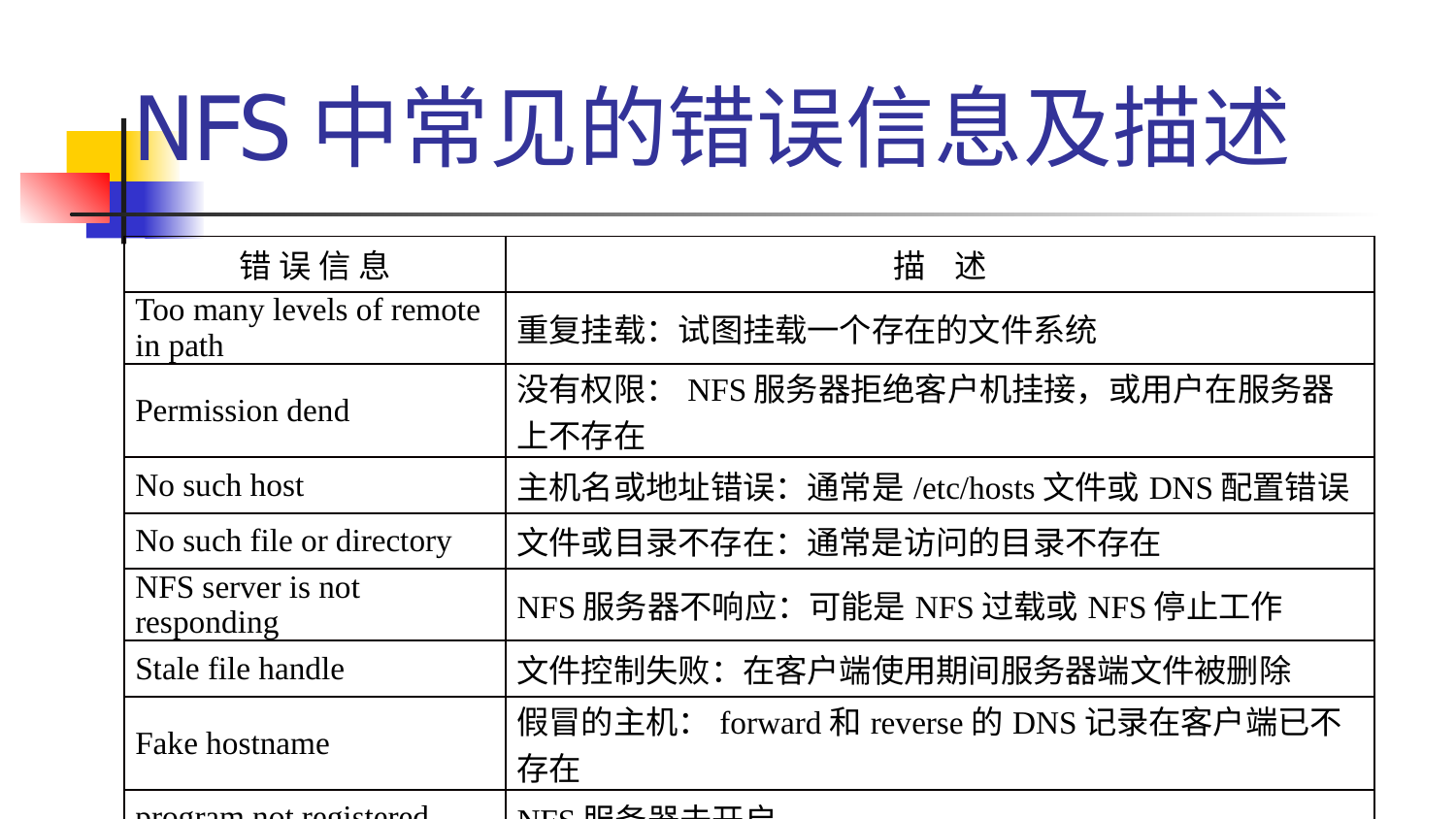

# NFS中常见的错误信息及描述

| 错 误 信 息 | 描 述 |
| --- | --- |
| Too many levels of remote in path | 重复挂载：试图挂载一个存在的文件系统 |
| Permission dend | 没有权限：NFS服务器拒绝客户机挂接，或用户在服务器上不存在 |
| No such host | 主机名或地址错误：通常是/etc/hosts文件或DNS配置错误 |
| No such file or directory | 文件或目录不存在：通常是访问的目录不存在 |
| NFS server is not responding | NFS服务器不响应：可能是NFS过载或NFS停止工作 |
| Stale file handle | 文件控制失败：在客户端使用期间服务器端文件被删除 |
| Fake hostname | 假冒的主机：forward和reverse的DNS记录在客户端已不存在 |
| program not registered | NFS服务器未开启 |